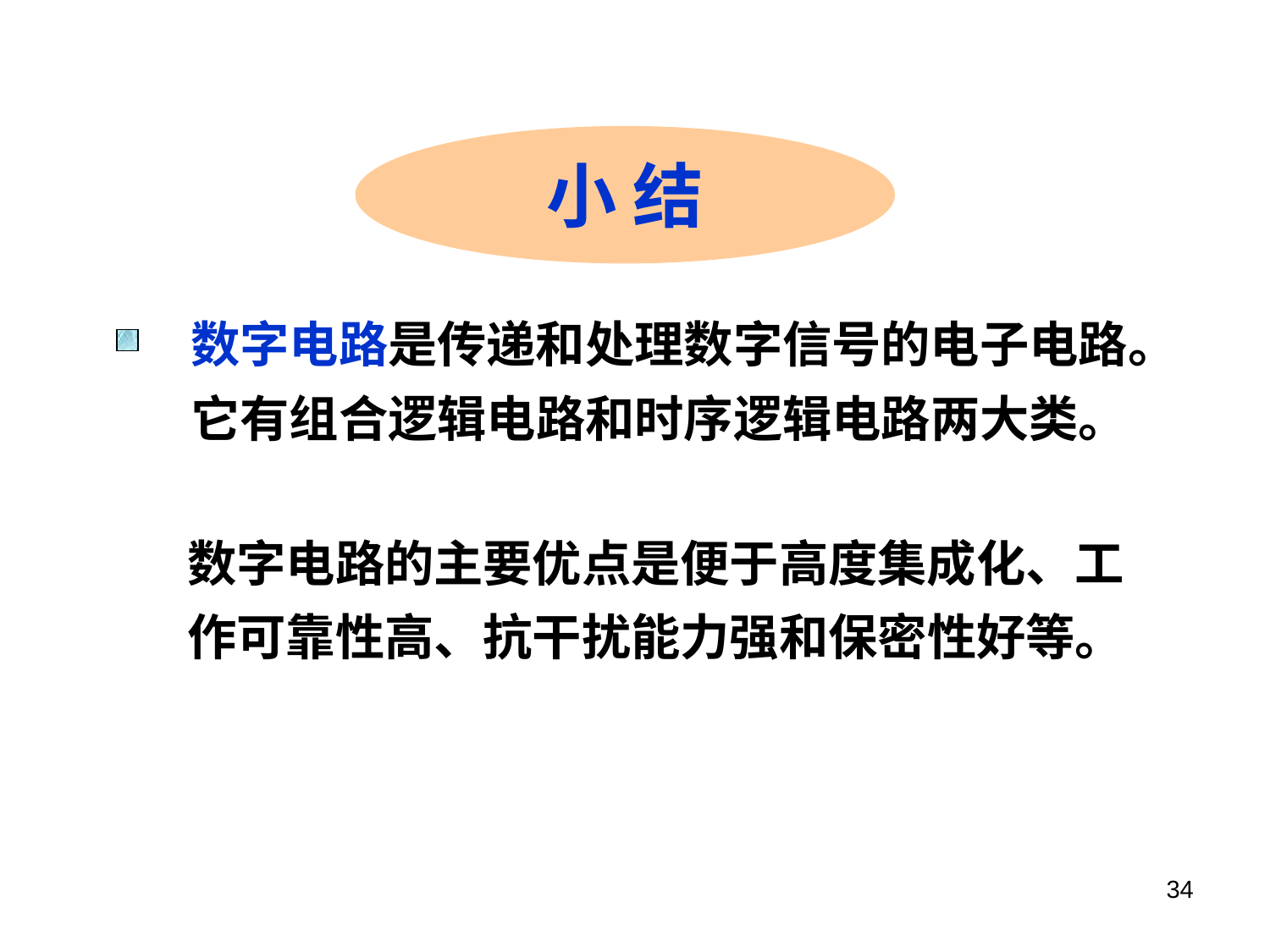

小 结
数字电路是传递和处理数字信号的电子电路。
它有组合逻辑电路和时序逻辑电路两大类。

数字电路的主要优点是便于高度集成化、工
作可靠性高、抗干扰能力强和保密性好等。
34